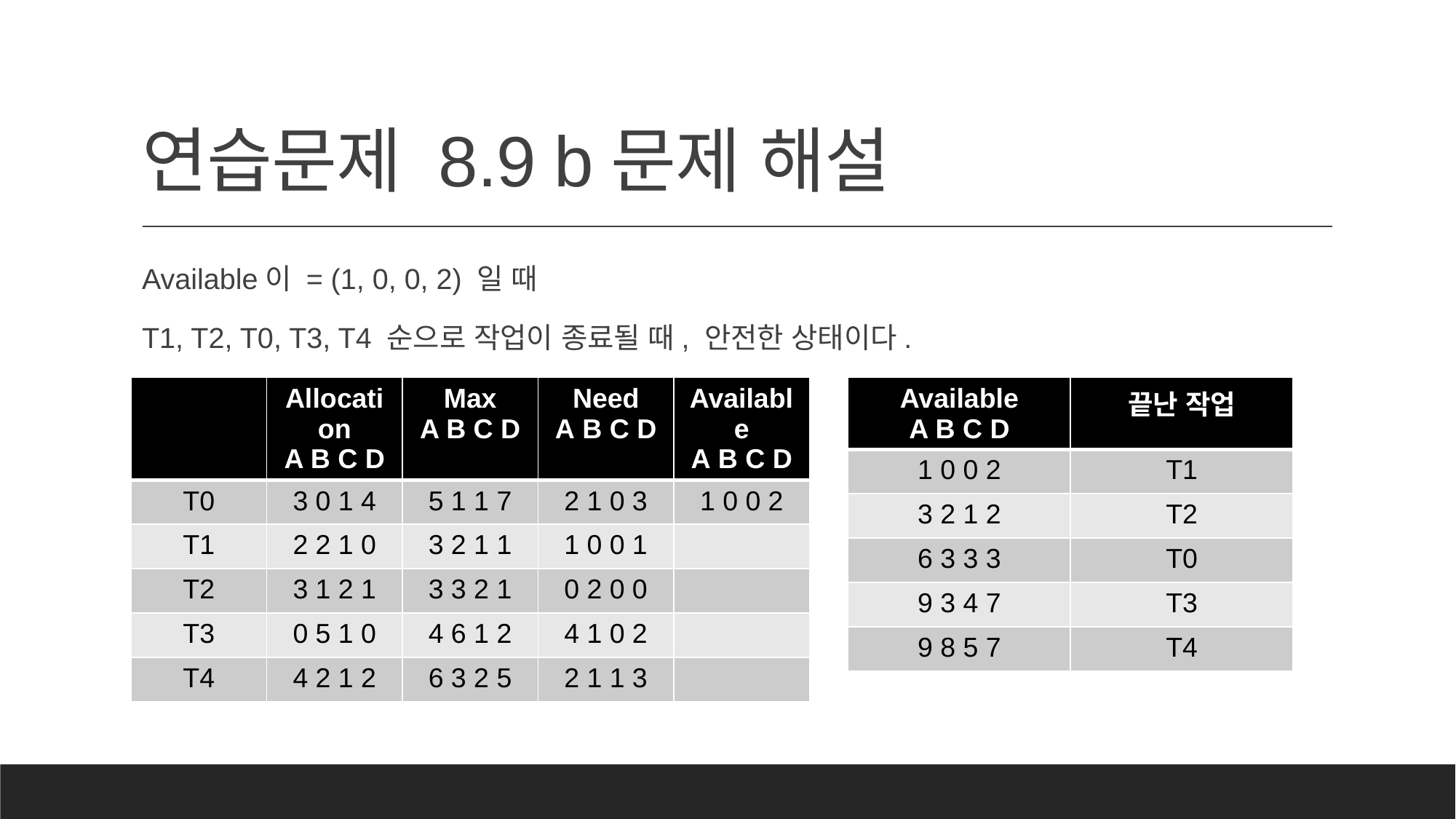

# 연습문제 8.9 b문제 해설
Available이 = (1, 0, 0, 2) 일 때
T1, T2, T0, T3, T4 순으로 작업이 종료될 때, 안전한 상태이다.
|  | Allocation A B C D | Max A B C D | Need A B C D | Available A B C D |
| --- | --- | --- | --- | --- |
| T0 | 3 0 1 4 | 5 1 1 7 | 2 1 0 3 | 1 0 0 2 |
| T1 | 2 2 1 0 | 3 2 1 1 | 1 0 0 1 |  |
| T2 | 3 1 2 1 | 3 3 2 1 | 0 2 0 0 |  |
| T3 | 0 5 1 0 | 4 6 1 2 | 4 1 0 2 |  |
| T4 | 4 2 1 2 | 6 3 2 5 | 2 1 1 3 |  |
| Available A B C D | 끝난 작업 |
| --- | --- |
| 1 0 0 2 | T1 |
| 3 2 1 2 | T2 |
| 6 3 3 3 | T0 |
| 9 3 4 7 | T3 |
| 9 8 5 7 | T4 |